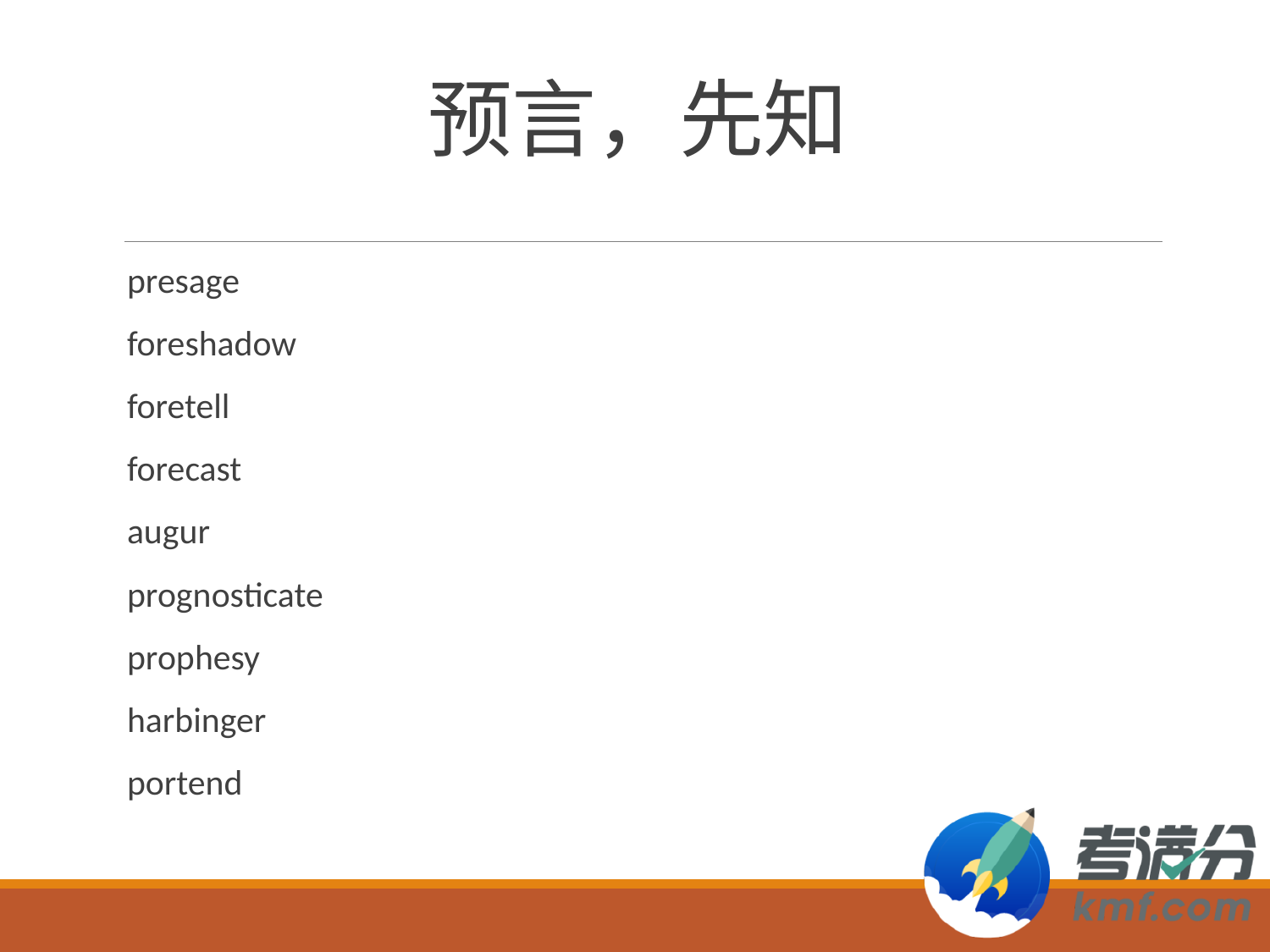

# 预言，先知
presage
foreshadow
foretell
forecast
augur
prognosticate
prophesy
harbinger
portend